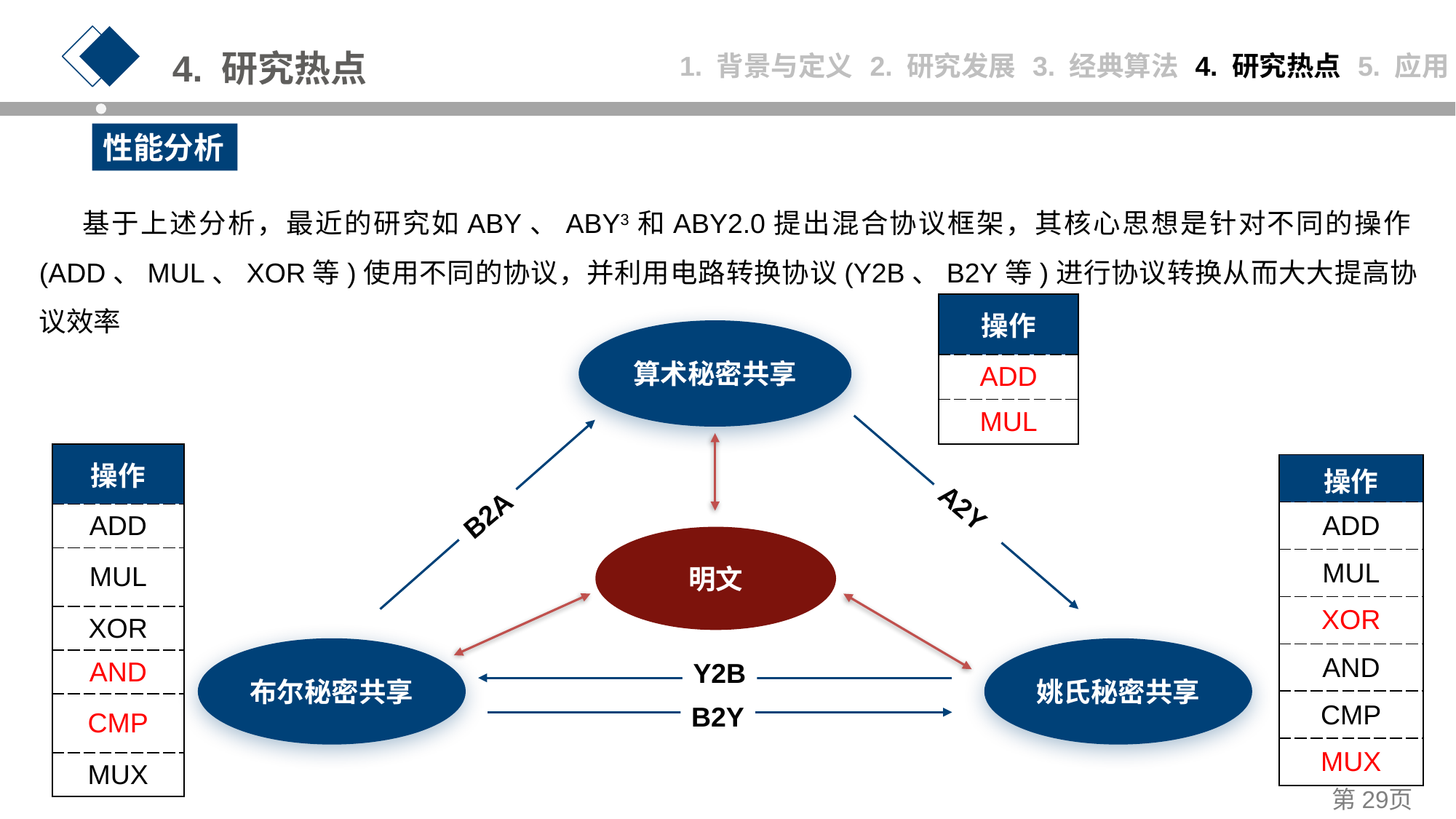

4. 研究热点
1. 背景与定义
2. 研究发展
3. 经典算法
4. 研究热点
5. 应用
性能分析
基于上述分析，最近的研究如ABY、ABY3和ABY2.0提出混合协议框架，其核心思想是针对不同的操作(ADD、MUL、XOR等)使用不同的协议，并利用电路转换协议(Y2B、B2Y等)进行协议转换从而大大提高协议效率
| 操作 |
| --- |
| ADD |
| MUL |
算术秘密共享
| 操作 |
| --- |
| ADD |
| MUL |
| XOR |
| AND |
| CMP |
| MUX |
| 操作 |
| --- |
| ADD |
| MUL |
| XOR |
| AND |
| CMP |
| MUX |
A2Y
B2A
明文
布尔秘密共享
姚氏秘密共享
Y2B
B2Y